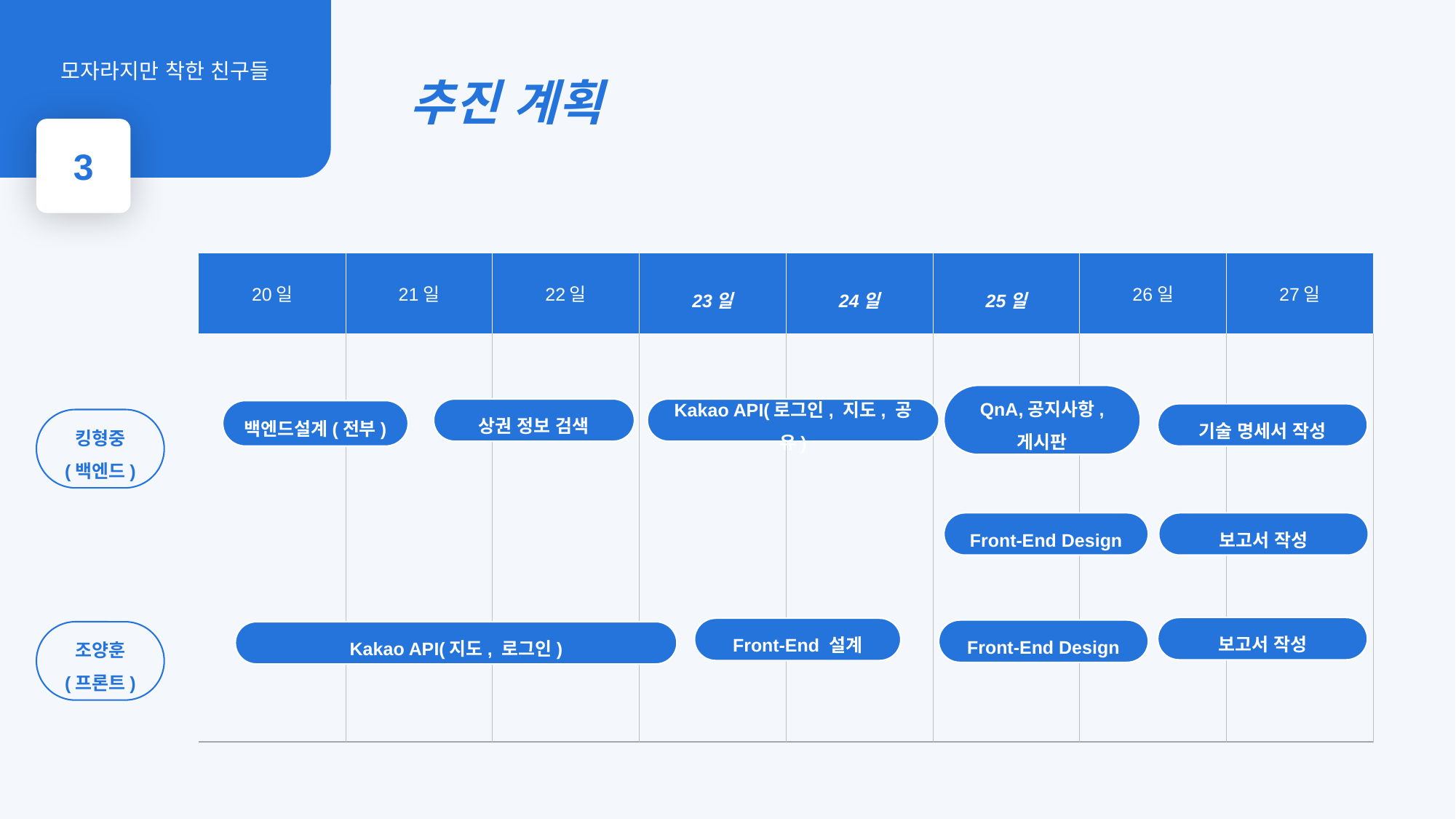

추진 계획
모자라지만 착한 친구들
J S P

3
| 20일 | 21일 | 22일 | 23일 | 24일 | 25일 | 26일 | 27일 |
| --- | --- | --- | --- | --- | --- | --- | --- |
|  |  |  |  |  |  |  |  |
QnA,공지사항,
게시판
상권 정보 검색
Kakao API(로그인, 지도, 공유)
백엔드설계(전부)
기술 명세서 작성
킹형중
(백엔드)
Front-End Design
보고서 작성
보고서 작성
Front-End 설계
Front-End Design
조양훈
(프론트)
Kakao API(지도, 로그인)